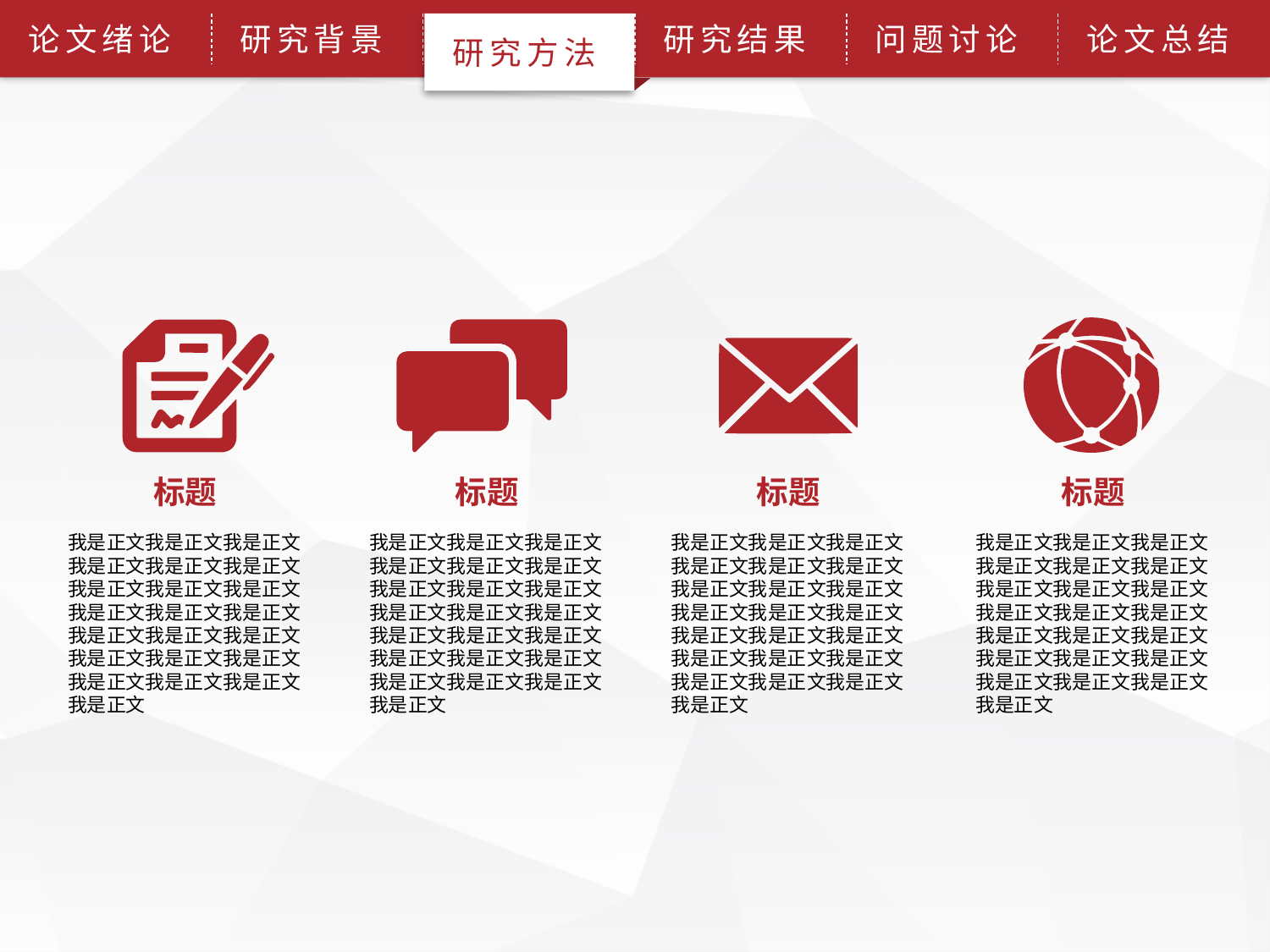

论文绪论
研究背景
研究方法
研究结果
问题讨论
论文总结

研究方法

标题
标题
标题
标题
我是正文我是正文我是正文
我是正文我是正文我是正文
我是正文我是正文我是正文
我是正文我是正文我是正文
我是正文我是正文我是正文
我是正文我是正文我是正文
我是正文我是正文我是正文
我是正文
我是正文我是正文我是正文
我是正文我是正文我是正文
我是正文我是正文我是正文
我是正文我是正文我是正文
我是正文我是正文我是正文
我是正文我是正文我是正文
我是正文我是正文我是正文
我是正文
我是正文我是正文我是正文
我是正文我是正文我是正文
我是正文我是正文我是正文
我是正文我是正文我是正文
我是正文我是正文我是正文
我是正文我是正文我是正文
我是正文我是正文我是正文
我是正文
我是正文我是正文我是正文
我是正文我是正文我是正文
我是正文我是正文我是正文
我是正文我是正文我是正文
我是正文我是正文我是正文
我是正文我是正文我是正文
我是正文我是正文我是正文
我是正文